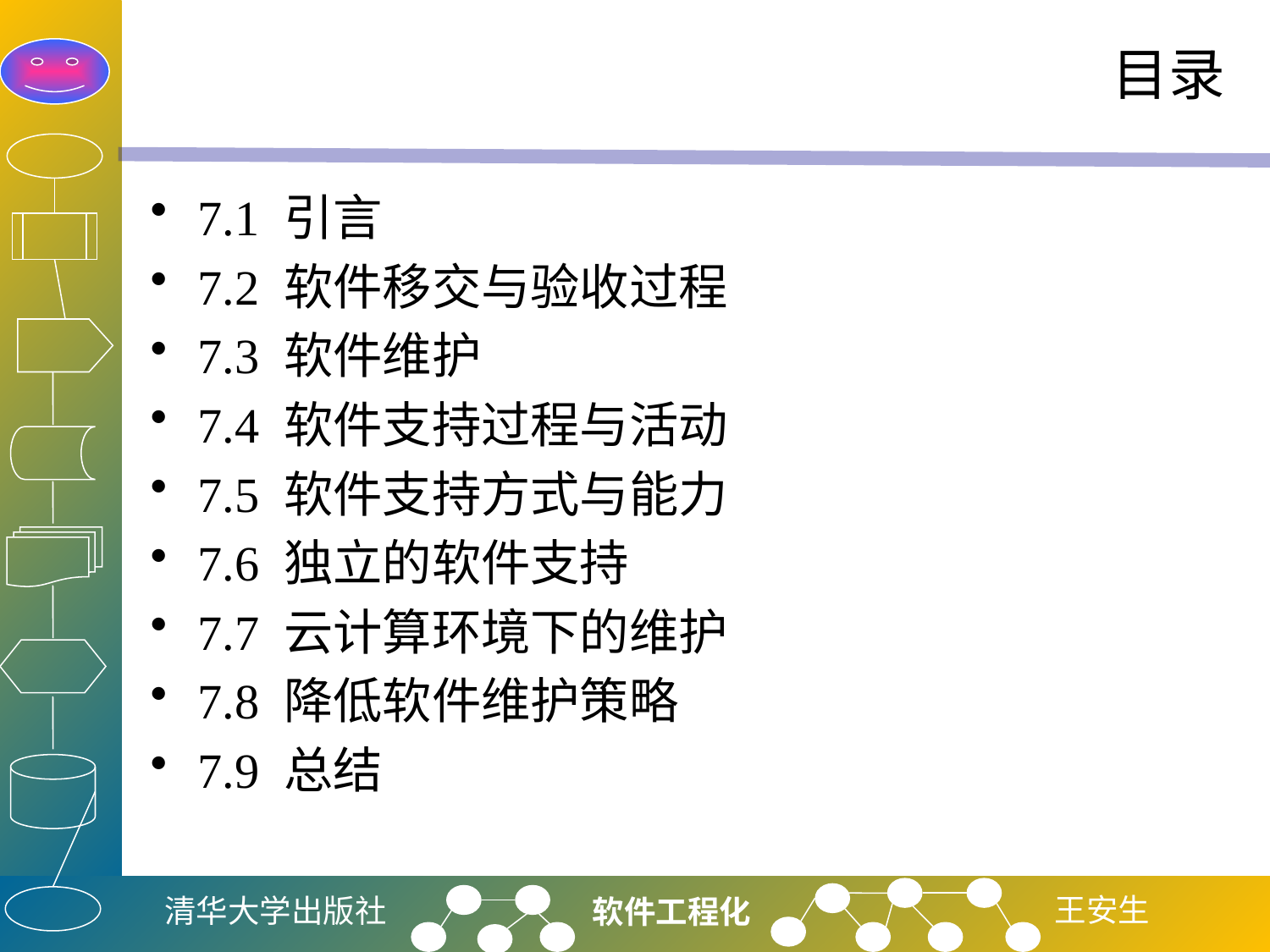

# 目录
7.1 引言
7.2 软件移交与验收过程
7.3 软件维护
7.4 软件支持过程与活动
7.5 软件支持方式与能力
7.6 独立的软件支持
7.7 云计算环境下的维护
7.8 降低软件维护策略
7.9 总结